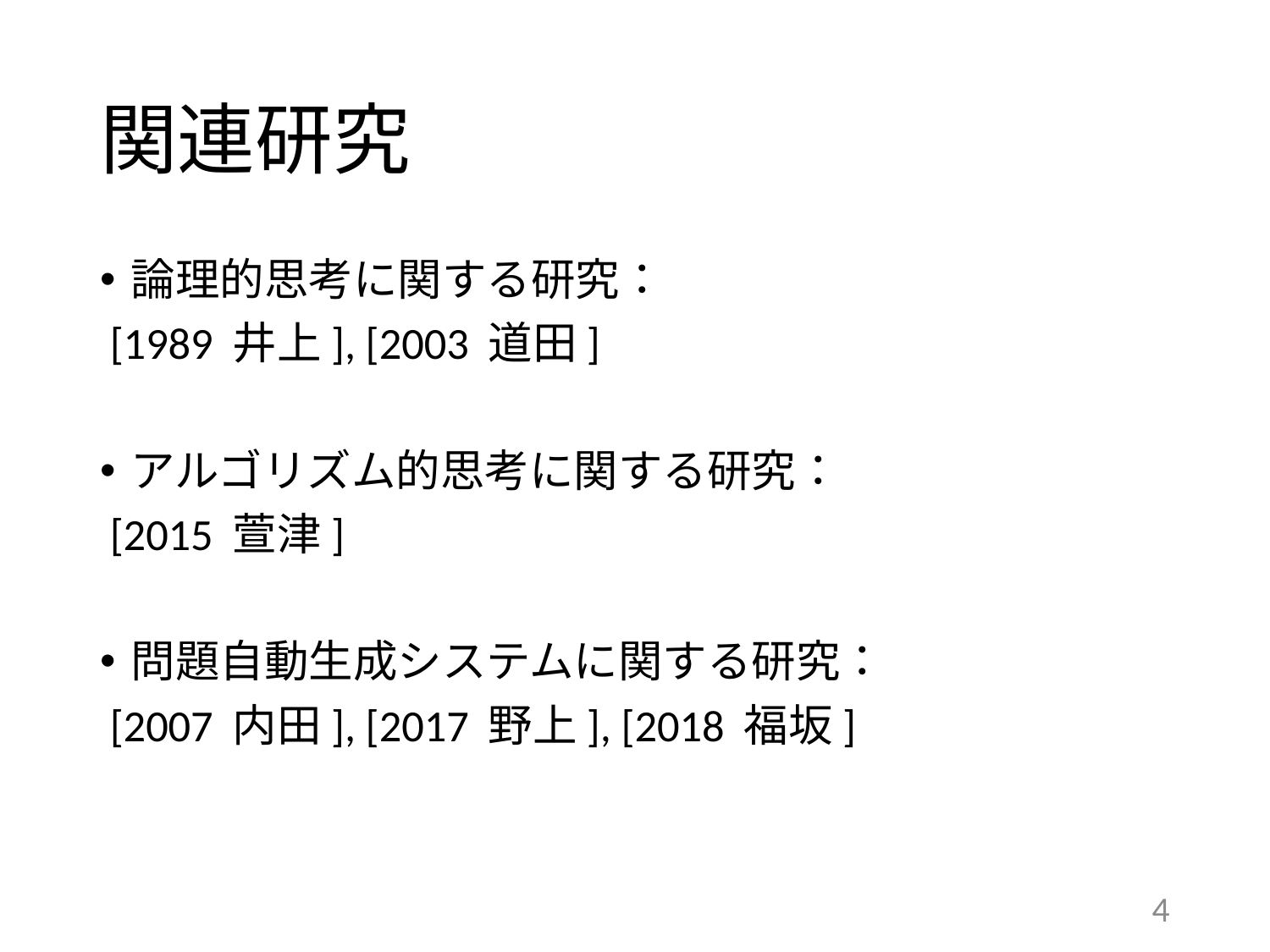

# 関連研究
論理的思考に関する研究：
 [1989 井上], [2003 道田]

アルゴリズム的思考に関する研究：
 [2015 萱津]

問題自動生成システムに関する研究：
 [2007 内田], [2017 野上], [2018 福坂]
4